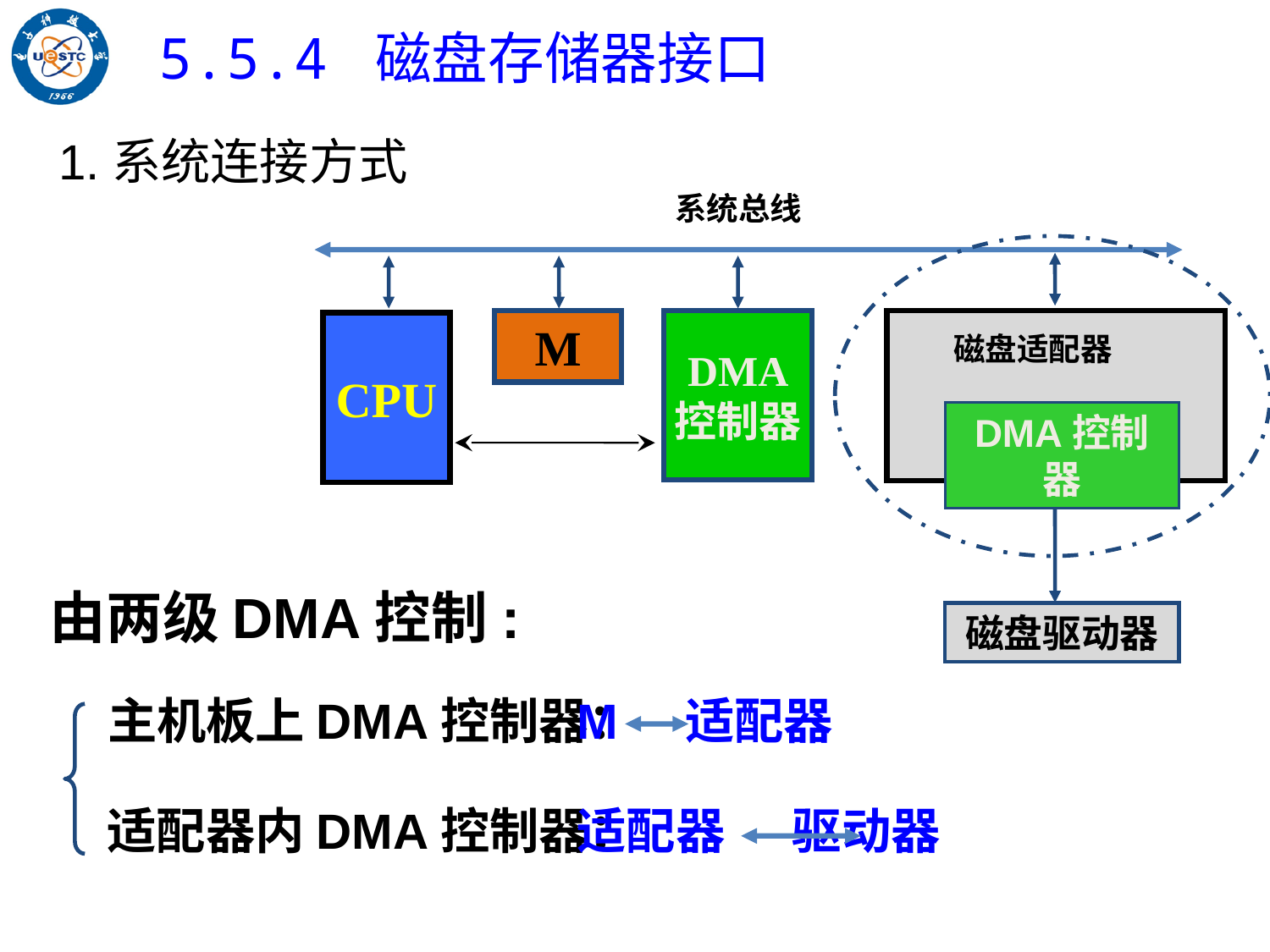

5.5.4 磁盘存储器接口
1.系统连接方式
系统总线

M
DMA
控制器

CPU
磁盘适配器
DMA控制器

磁盘驱动器

由两级DMA控制:
主机板上DMA控制器：
M    适配器

适配器内DMA控制器：
适配器      驱动器